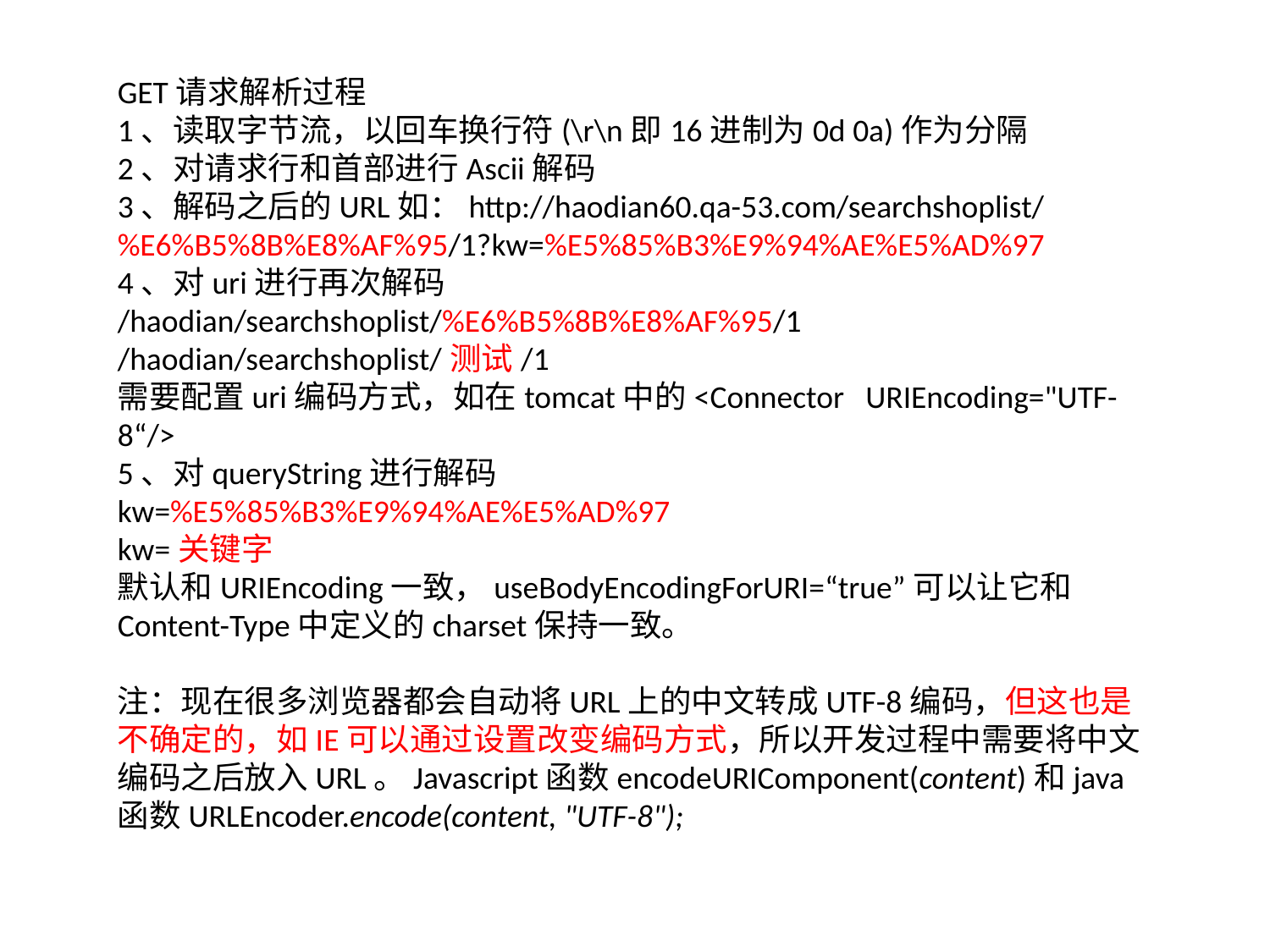

GET请求解析过程
1、读取字节流，以回车换行符(\r\n即16进制为0d 0a)作为分隔
2、对请求行和首部进行Ascii解码
3、解码之后的URL如：http://haodian60.qa-53.com/searchshoplist/%E6%B5%8B%E8%AF%95/1?kw=%E5%85%B3%E9%94%AE%E5%AD%97
4、对uri进行再次解码
/haodian/searchshoplist/%E6%B5%8B%E8%AF%95/1
/haodian/searchshoplist/测试/1
需要配置uri编码方式，如在tomcat中的<Connector   URIEncoding="UTF-8“/>
5、对queryString进行解码
kw=%E5%85%B3%E9%94%AE%E5%AD%97
kw=关键字
默认和URIEncoding一致，useBodyEncodingForURI=“true”可以让它和Content-Type中定义的charset保持一致。

注：现在很多浏览器都会自动将URL上的中文转成UTF-8编码，但这也是不确定的，如IE可以通过设置改变编码方式，所以开发过程中需要将中文编码之后放入URL。Javascript函数encodeURIComponent(content)和java函数URLEncoder.encode(content, "UTF-8");